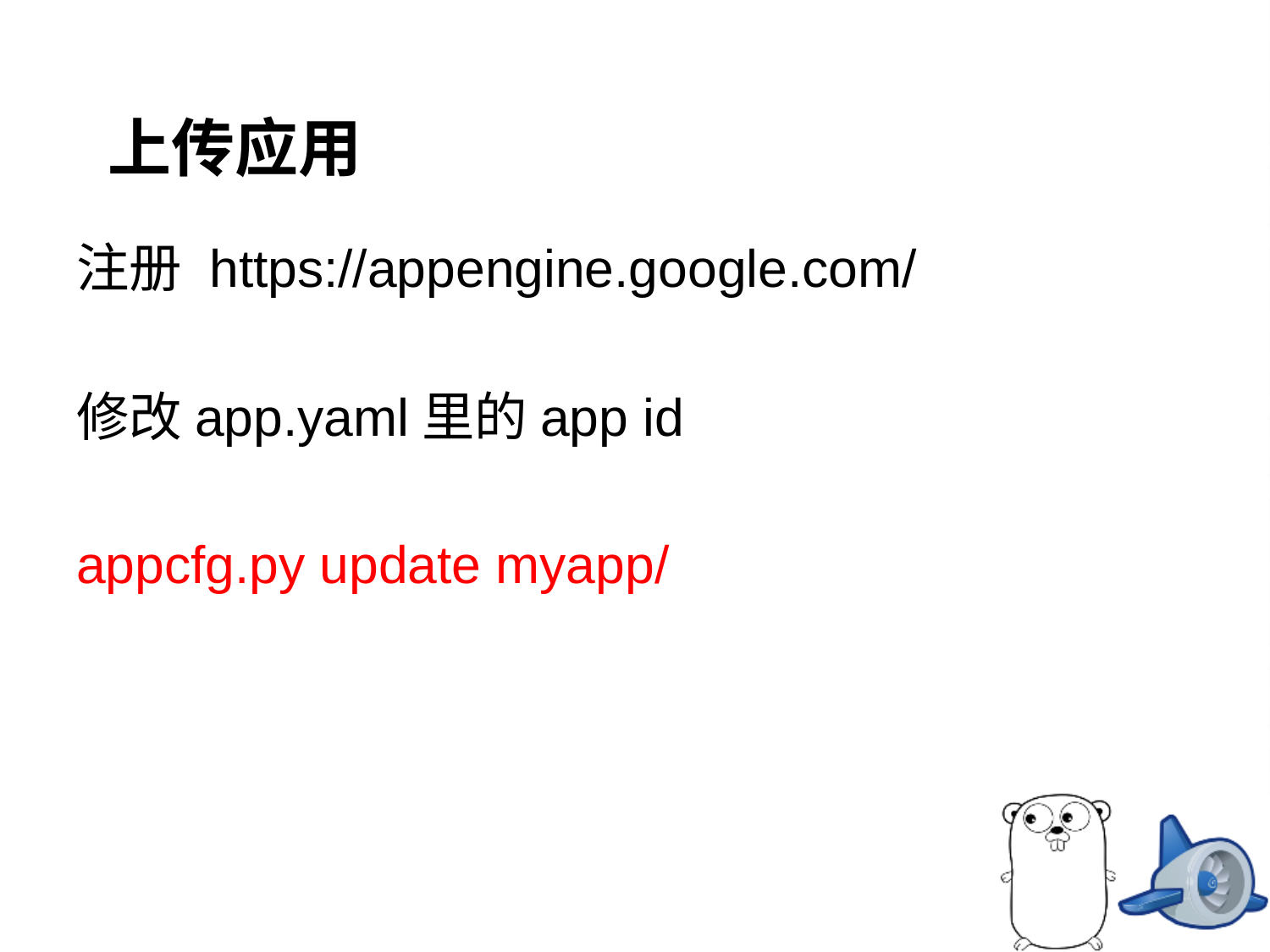

# 上传应用
注册 https://appengine.google.com/

修改app.yaml里的app id

appcfg.py update myapp/